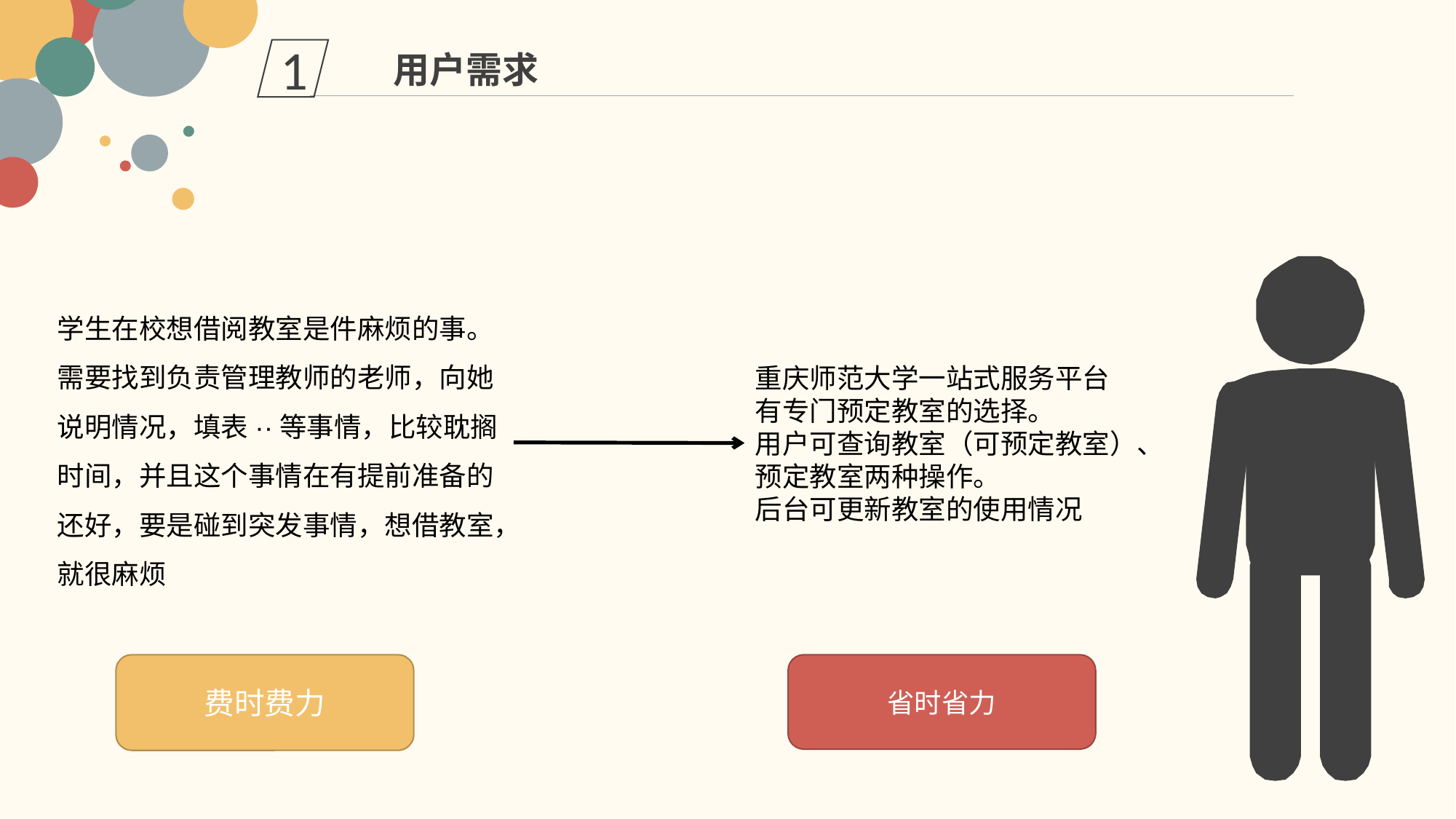

1
用户需求

学生在校想借阅教室是件麻烦的事。需要找到负责管理教师的老师，向她说明情况，填表··等事情，比较耽搁时间，并且这个事情在有提前准备的还好，要是碰到突发事情，想借教室，就很麻烦
重庆师范大学一站式服务平台
有专门预定教室的选择。
用户可查询教室（可预定教室）、预定教室两种操作。
后台可更新教室的使用情况
费时费力
省时省力